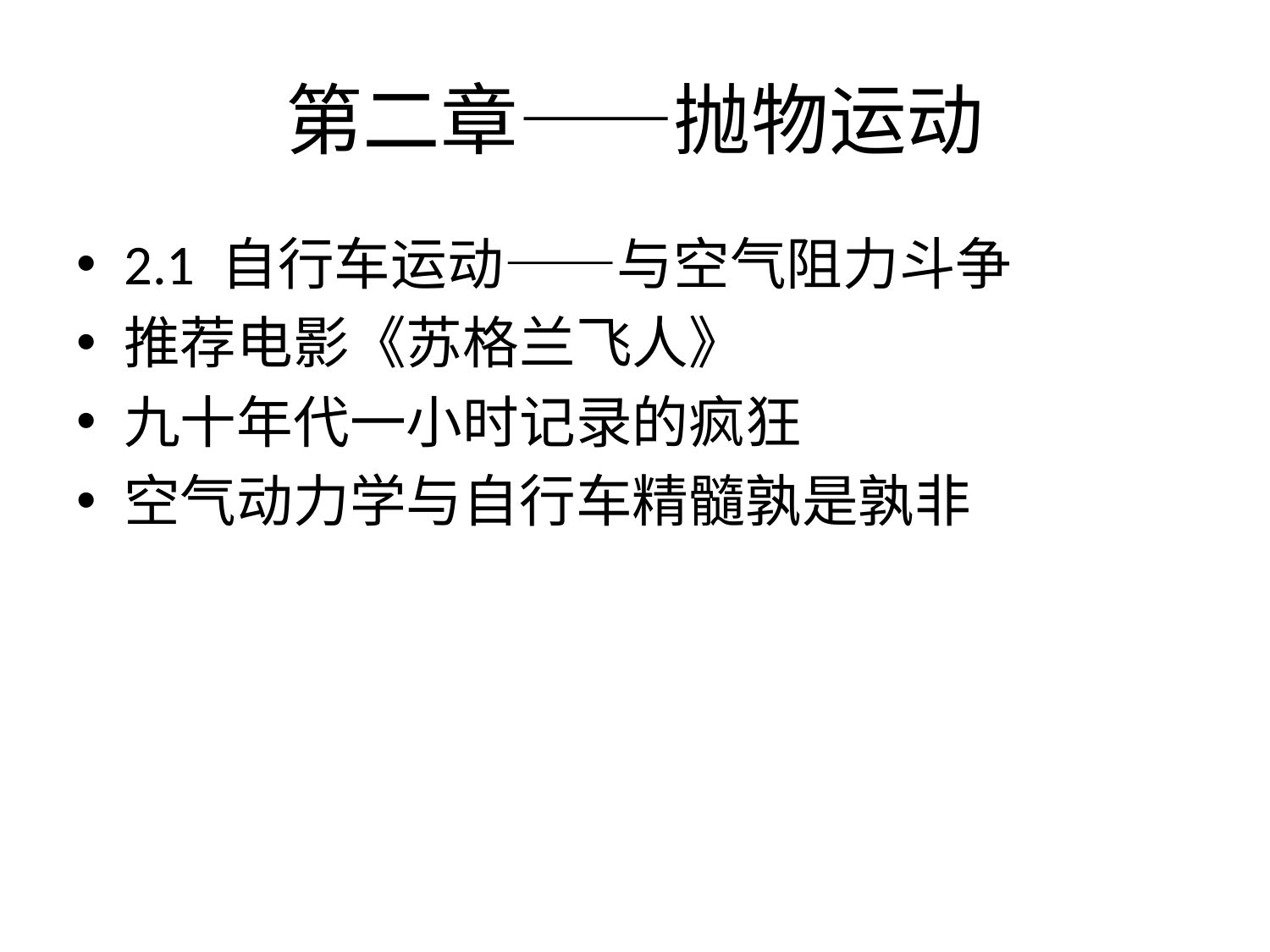

# 第二章——抛物运动
2.1 自行车运动——与空气阻力斗争
推荐电影《苏格兰飞人》
九十年代一小时记录的疯狂
空气动力学与自行车精髓孰是孰非